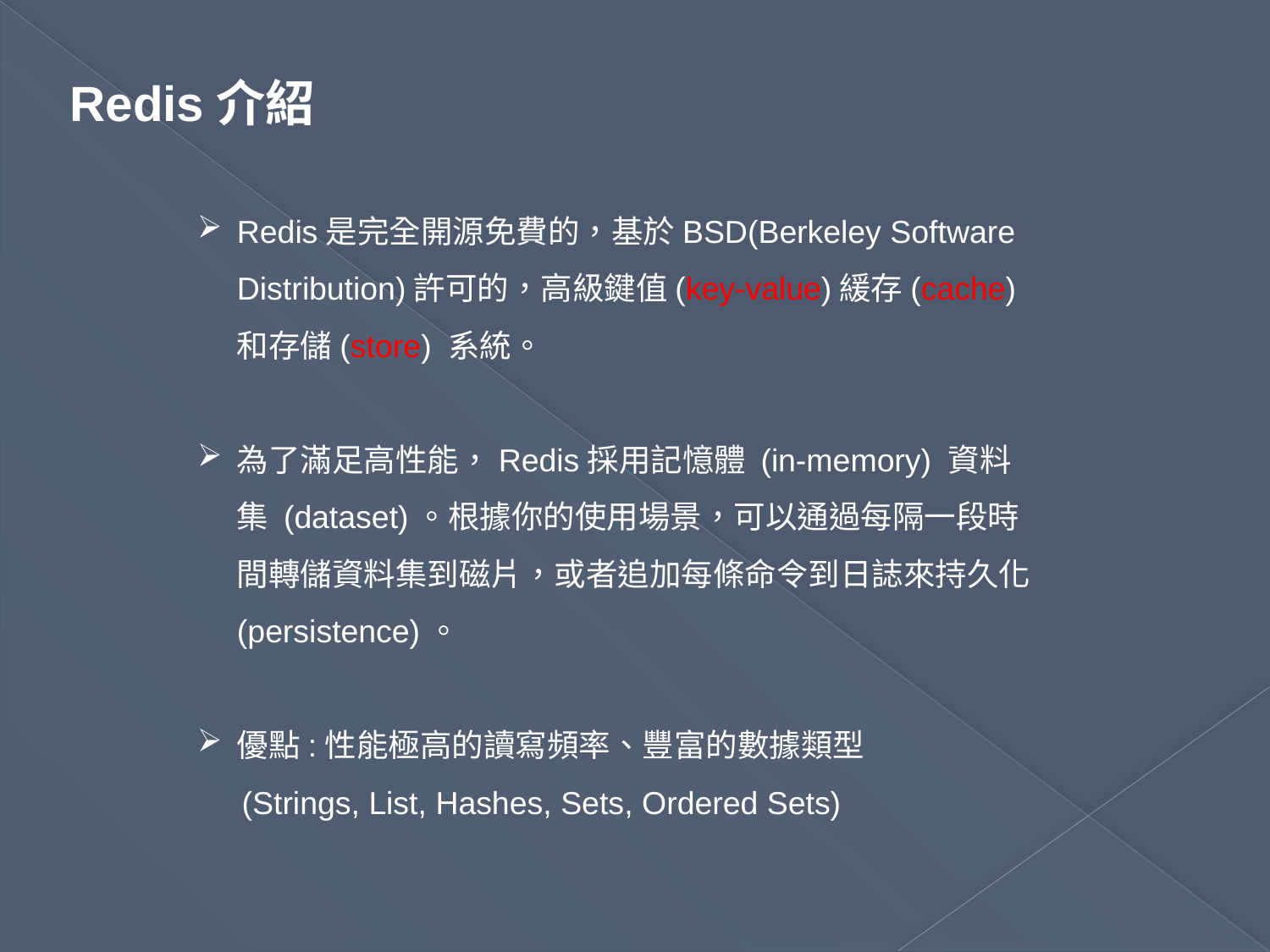

Redis介紹
Redis是完全開源免費的，基於BSD(Berkeley Software Distribution)許可的，高級鍵值(key-value)緩存(cache)和存儲(store) 系統。

為了滿足高性能，Redis採用記憶體 (in-memory) 資料集 (dataset)。根據你的使用場景，可以通過每隔一段時間轉儲資料集到磁片，或者追加每條命令到日誌來持久化(persistence)。

優點:性能極高的讀寫頻率、豐富的數據類型
     (Strings, List, Hashes, Sets, Ordered Sets)